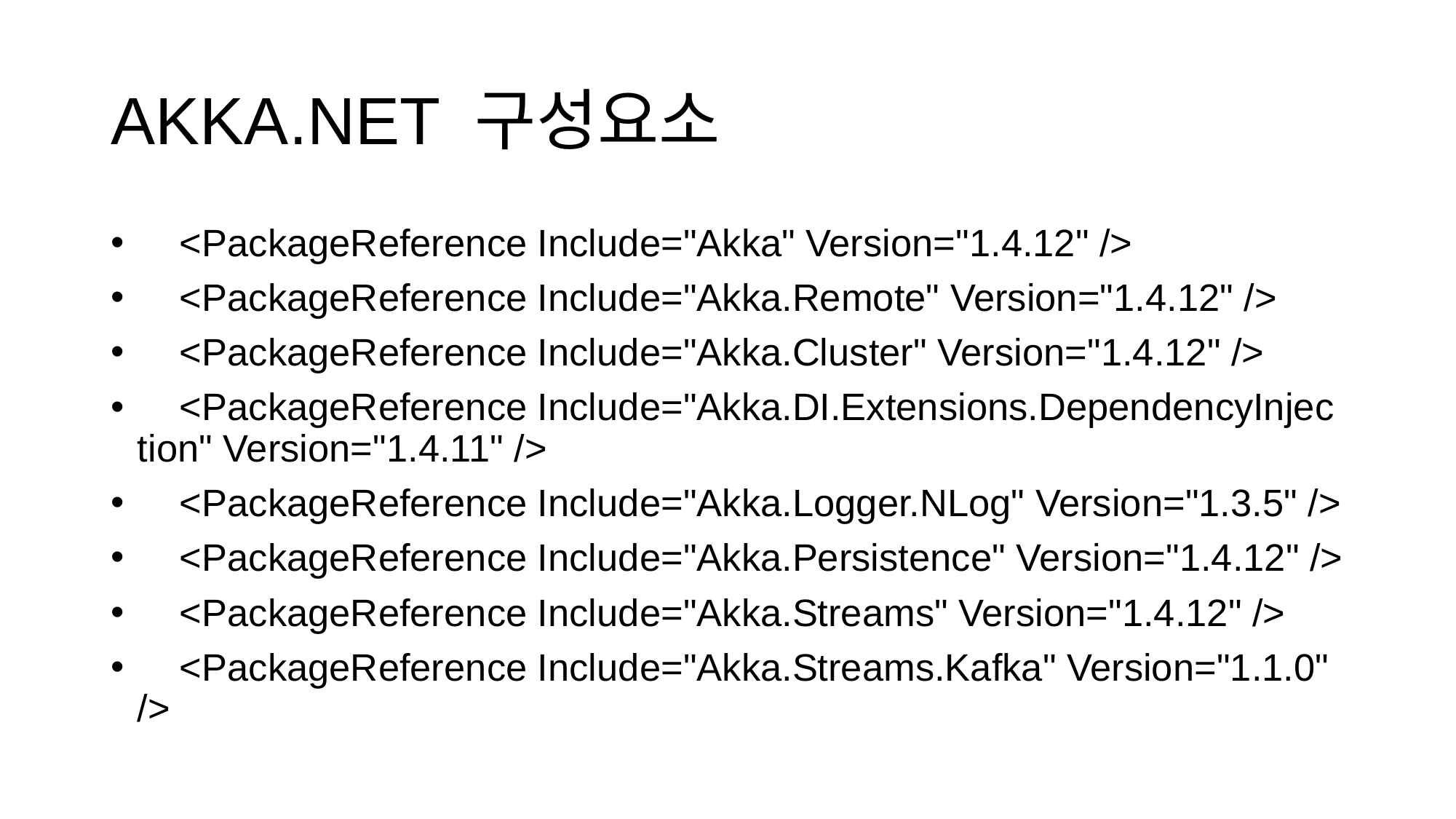

# AKKA.NET 구성요소
    <PackageReference Include="Akka" Version="1.4.12" />
    <PackageReference Include="Akka.Remote" Version="1.4.12" />
    <PackageReference Include="Akka.Cluster" Version="1.4.12" />
    <PackageReference Include="Akka.DI.Extensions.DependencyInjection" Version="1.4.11" />
    <PackageReference Include="Akka.Logger.NLog" Version="1.3.5" />
    <PackageReference Include="Akka.Persistence" Version="1.4.12" />
    <PackageReference Include="Akka.Streams" Version="1.4.12" />
    <PackageReference Include="Akka.Streams.Kafka" Version="1.1.0" />